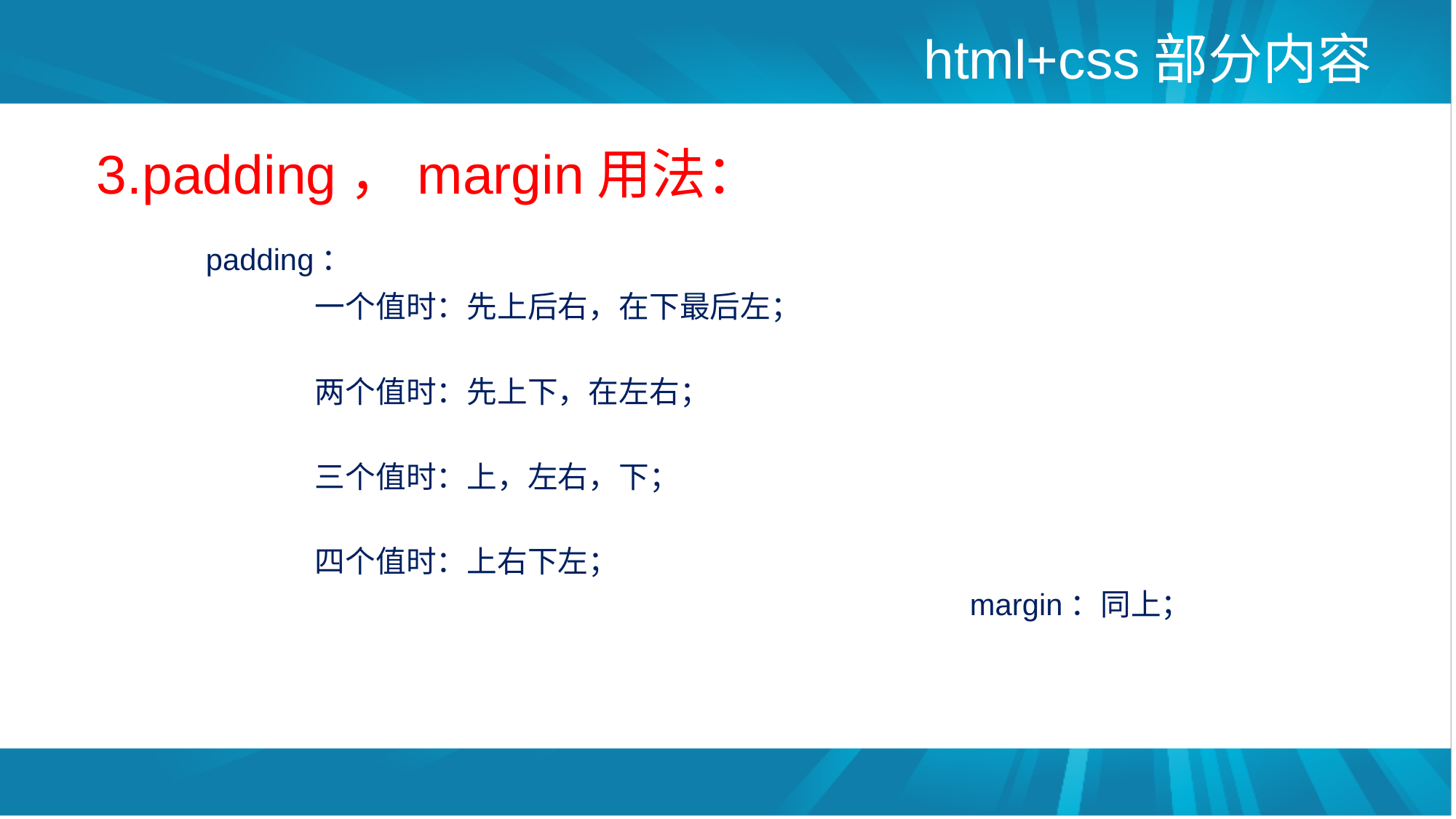

# html+css部分内容
3.padding，margin用法：
	padding：
		一个值时：先上后右，在下最后左；

		两个值时：先上下，在左右；

		三个值时：上，左右，下；

		四个值时：上右下左；
								margin：同上；